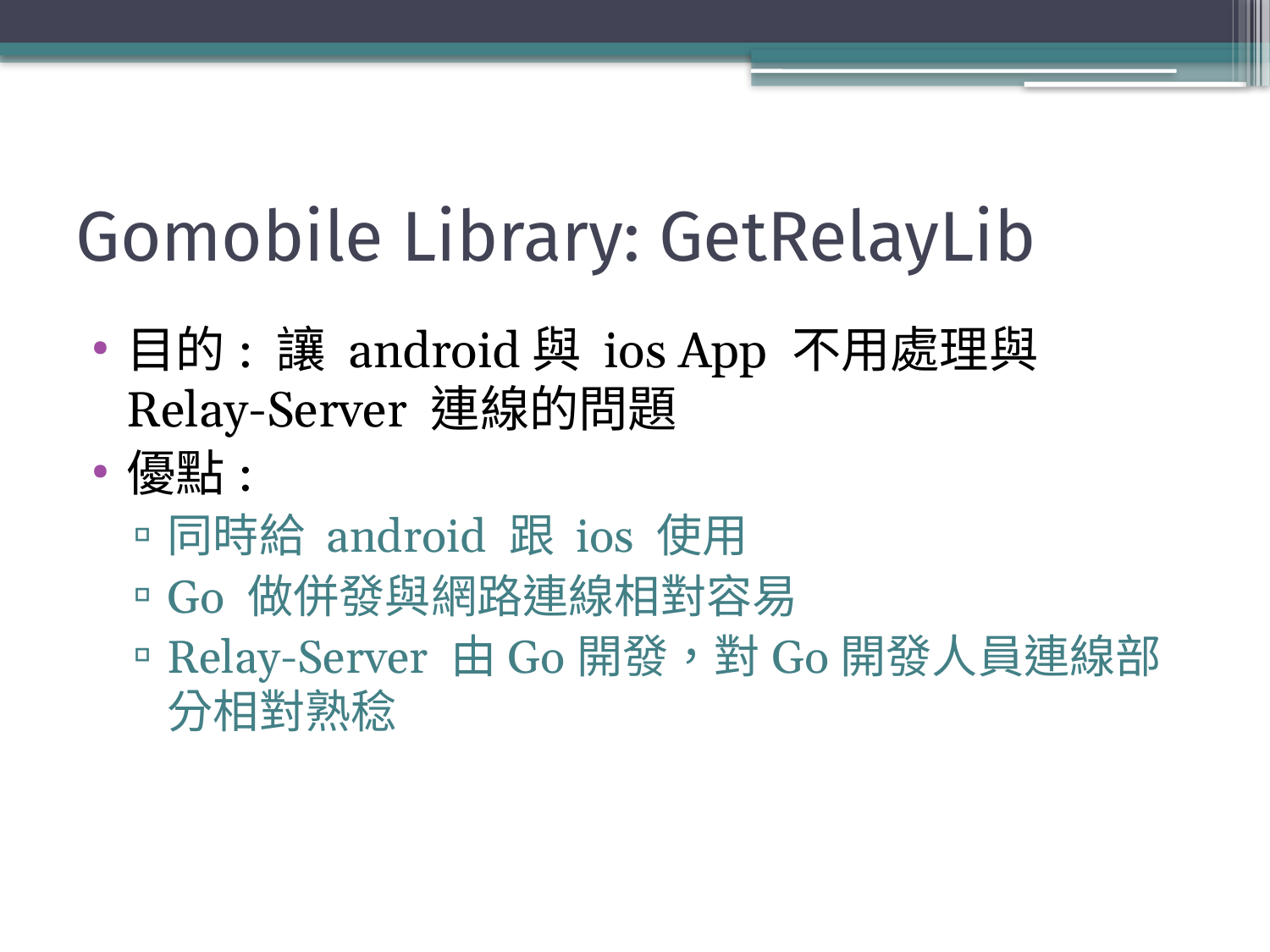

# Gomobile Library: GetRelayLib
目的: 讓 android與 ios App 不用處理與 Relay-Server 連線的問題
優點:
同時給 android 跟 ios 使用
Go 做併發與網路連線相對容易
Relay-Server 由Go開發，對Go開發人員連線部分相對熟稔